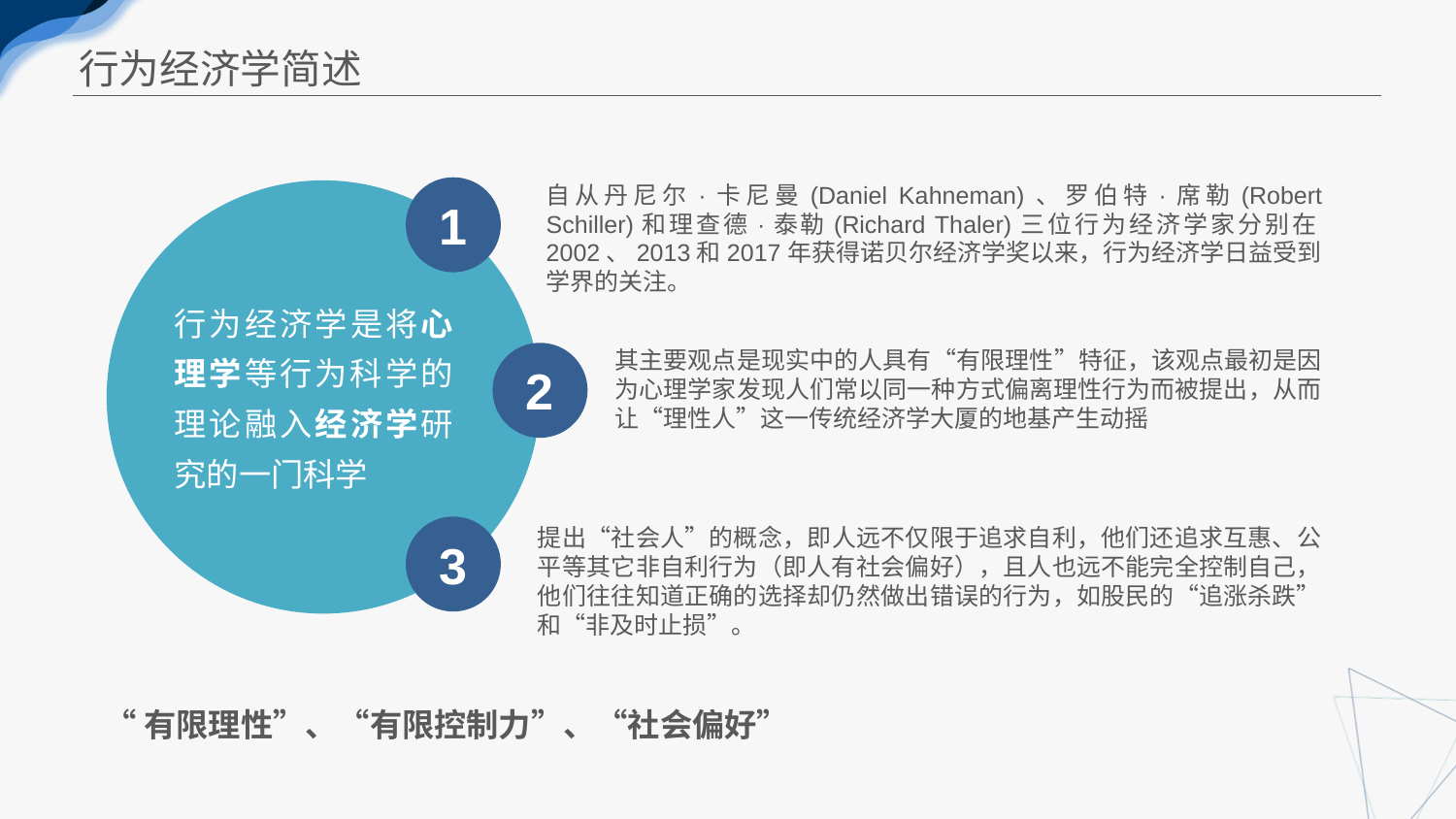

行为经济学简述
1
自从丹尼尔·卡尼曼(Daniel Kahneman)、罗伯特·席勒(Robert Schiller)和理查德·泰勒(Richard Thaler)三位行为经济学家分别在2002、2013和2017年获得诺贝尔经济学奖以来，行为经济学日益受到学界的关注。

行为经济学是将心理学等行为科学的理论融入经济学研究的一门科学
2
其主要观点是现实中的人具有“有限理性”特征，该观点最初是因为心理学家发现人们常以同一种方式偏离理性行为而被提出，从而让“理性人”这一传统经济学大厦的地基产生动摇
3
提出“社会人”的概念，即人远不仅限于追求自利，他们还追求互惠、公平等其它非自利行为（即人有社会偏好），且人也远不能完全控制自己，他们往往知道正确的选择却仍然做出错误的行为，如股民的“追涨杀跌”和“非及时止损”。
“有限理性”、“有限控制力”、“社会偏好”